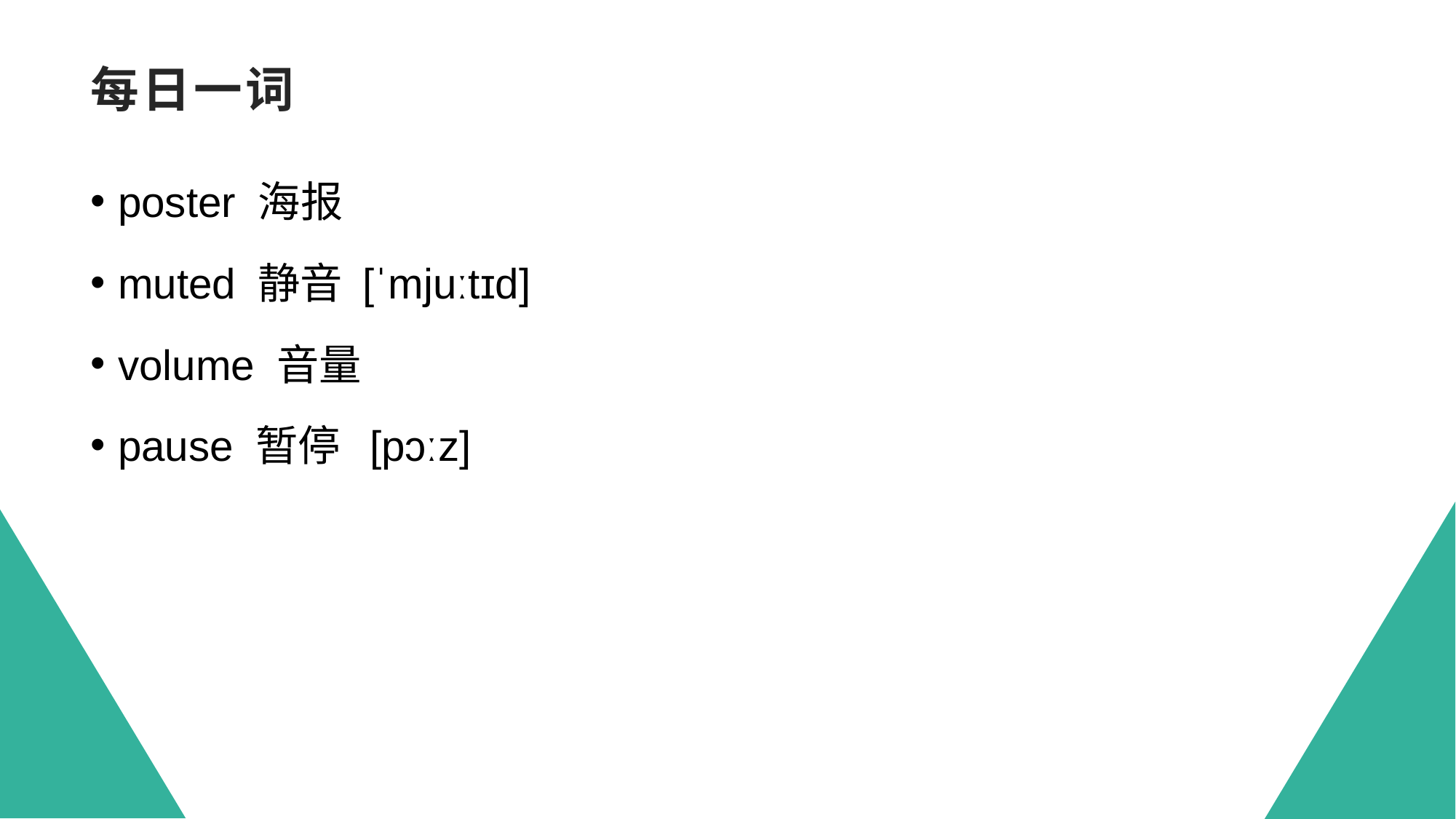

# 每日一词
poster 海报
muted 静音 [ˈmjuːtɪd]
volume 音量
pause 暂停  [pɔːz]